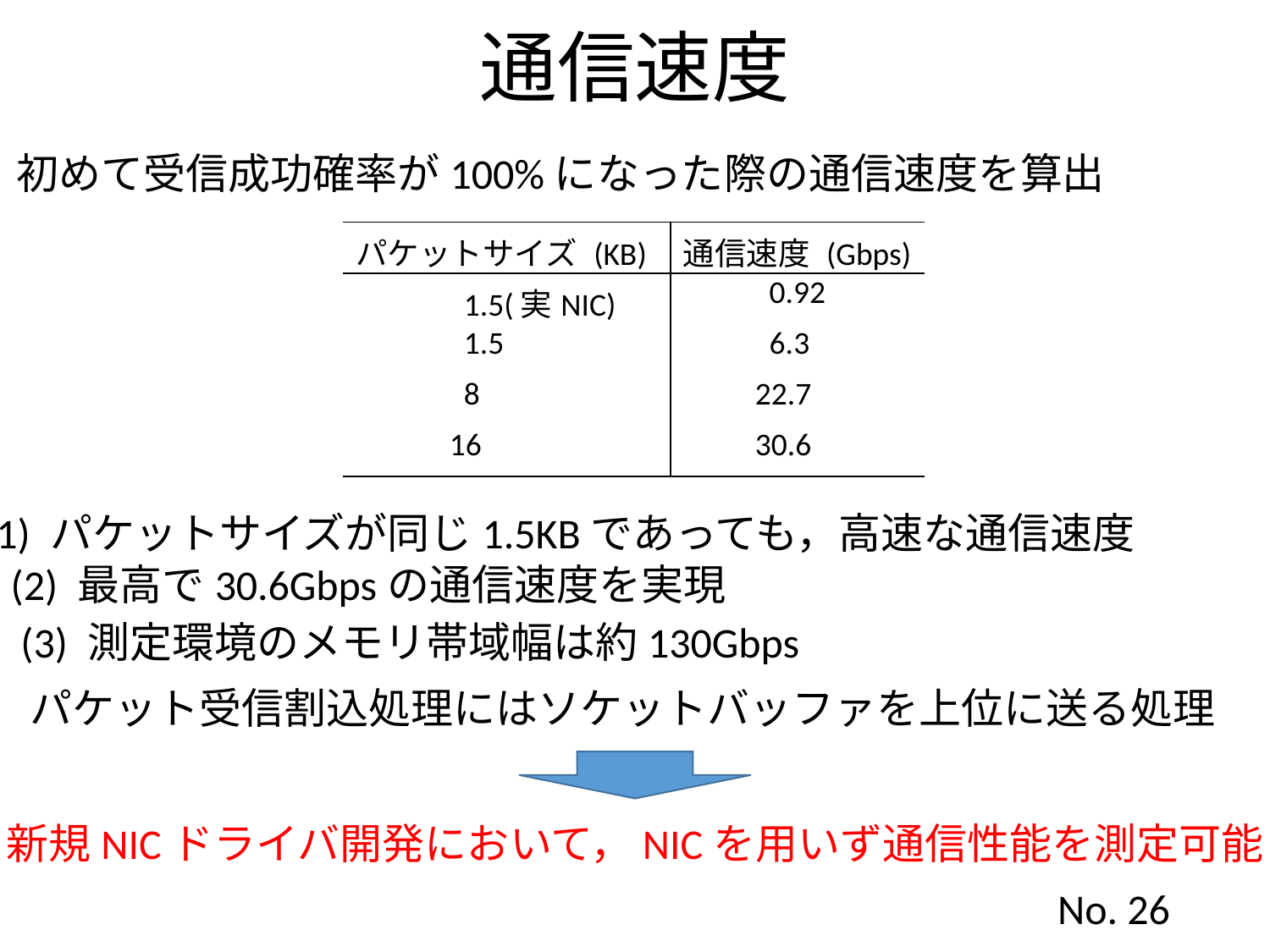

通信速度
初めて受信成功確率が100%になった際の通信速度を算出
| パケットサイズ (KB) | 通信速度 (Gbps) |
| --- | --- |
| 1.5(実NIC) | 0.92 |
| 1.5 | 6.3 |
| 8 | 22.7 |
| 16 | 30.6 |
(1) パケットサイズが同じ1.5KBであっても，高速な通信速度
(2) 最高で30.6Gbpsの通信速度を実現
(3) 測定環境のメモリ帯域幅は約130Gbps
パケット受信割込処理にはソケットバッファを上位に送る処理

新規NICドライバ開発において，NICを用いず通信性能を測定可能
No. 26